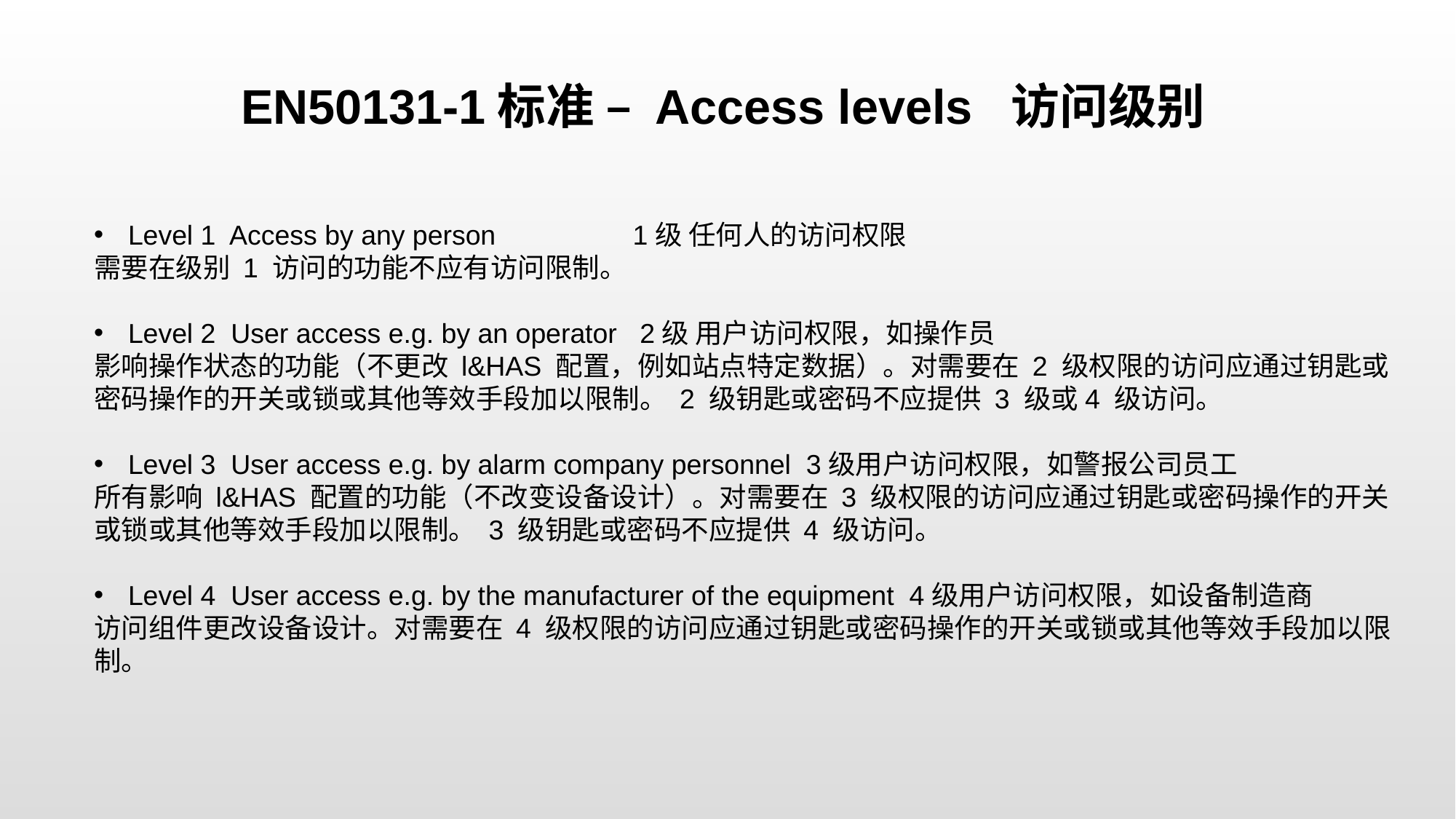

EN50131-1标准 – Access levels  访问级别
Level 1  Access by any person                  1级 任何人的访问权限
需要在级别 1 访问的功能不应有访问限制。

Level 2  User access e.g. by an operator   2级 用户访问权限，如操作员
影响操作状态的功能（不更改 l&HAS 配置，例如站点特定数据）。对需要在 2 级权限的访问应通过钥匙或密码操作的开关或锁或其他等效手段加以限制。 2 级钥匙或密码不应提供 3 级或4 级访问。

Level 3  User access e.g. by alarm company personnel  3级用户访问权限，如警报公司员工
所有影响 l&HAS 配置的功能（不改变设备设计）。对需要在 3 级权限的访问应通过钥匙或密码操作的开关或锁或其他等效手段加以限制。 3 级钥匙或密码不应提供 4 级访问。

Level 4  User access e.g. by the manufacturer of the equipment  4级用户访问权限，如设备制造商
访问组件更改设备设计。对需要在 4 级权限的访问应通过钥匙或密码操作的开关或锁或其他等效手段加以限制。